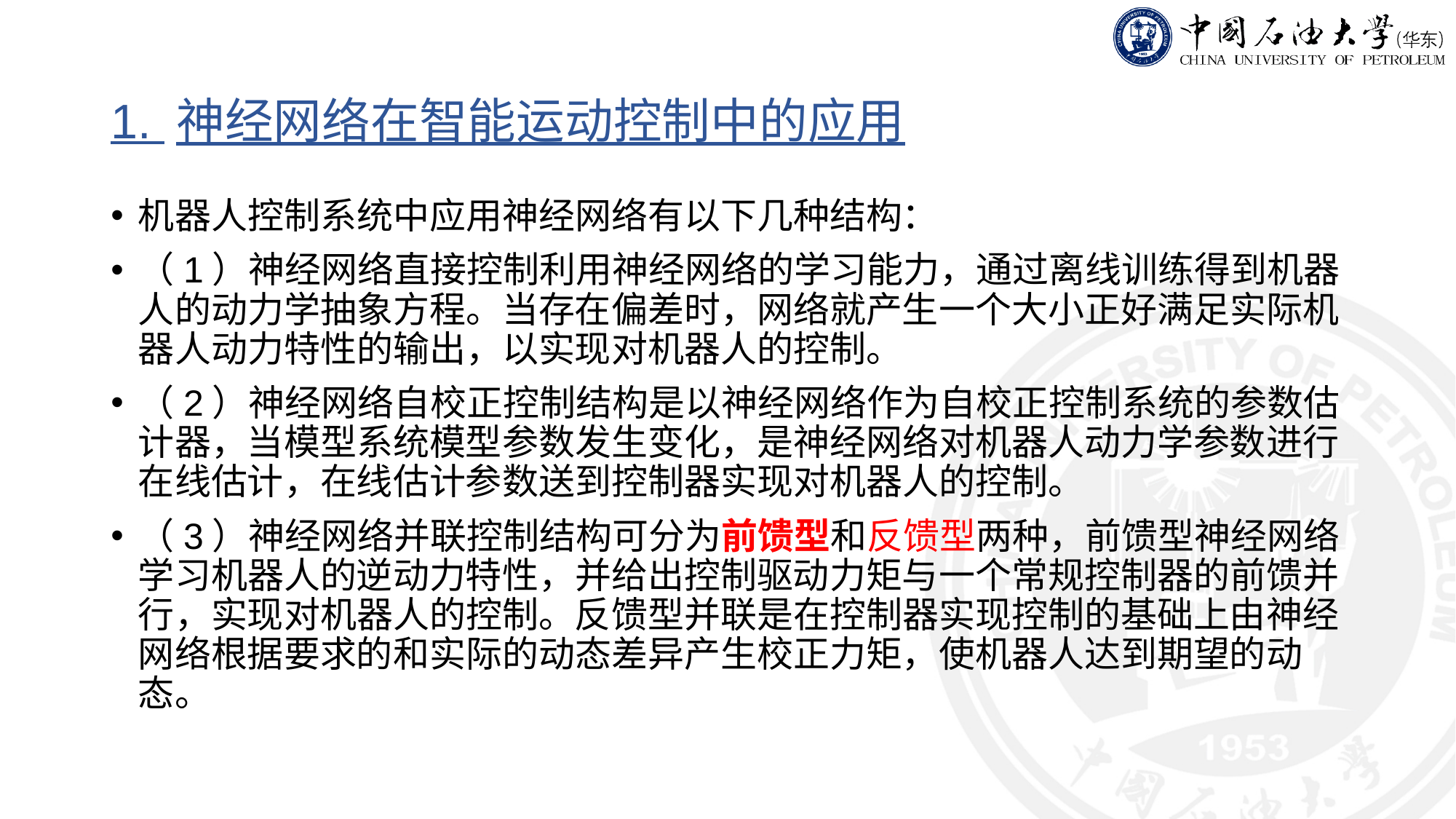

# 1. 神经网络在智能运动控制中的应用
机器人控制系统中应用神经网络有以下几种结构：
（1）神经网络直接控制利用神经网络的学习能力，通过离线训练得到机器人的动力学抽象方程。当存在偏差时，网络就产生一个大小正好满足实际机器人动力特性的输出，以实现对机器人的控制。
（2）神经网络自校正控制结构是以神经网络作为自校正控制系统的参数估计器，当模型系统模型参数发生变化，是神经网络对机器人动力学参数进行在线估计，在线估计参数送到控制器实现对机器人的控制。
（3）神经网络并联控制结构可分为前馈型和反馈型两种，前馈型神经网络学习机器人的逆动力特性，并给出控制驱动力矩与一个常规控制器的前馈并行，实现对机器人的控制。反馈型并联是在控制器实现控制的基础上由神经网络根据要求的和实际的动态差异产生校正力矩，使机器人达到期望的动态。